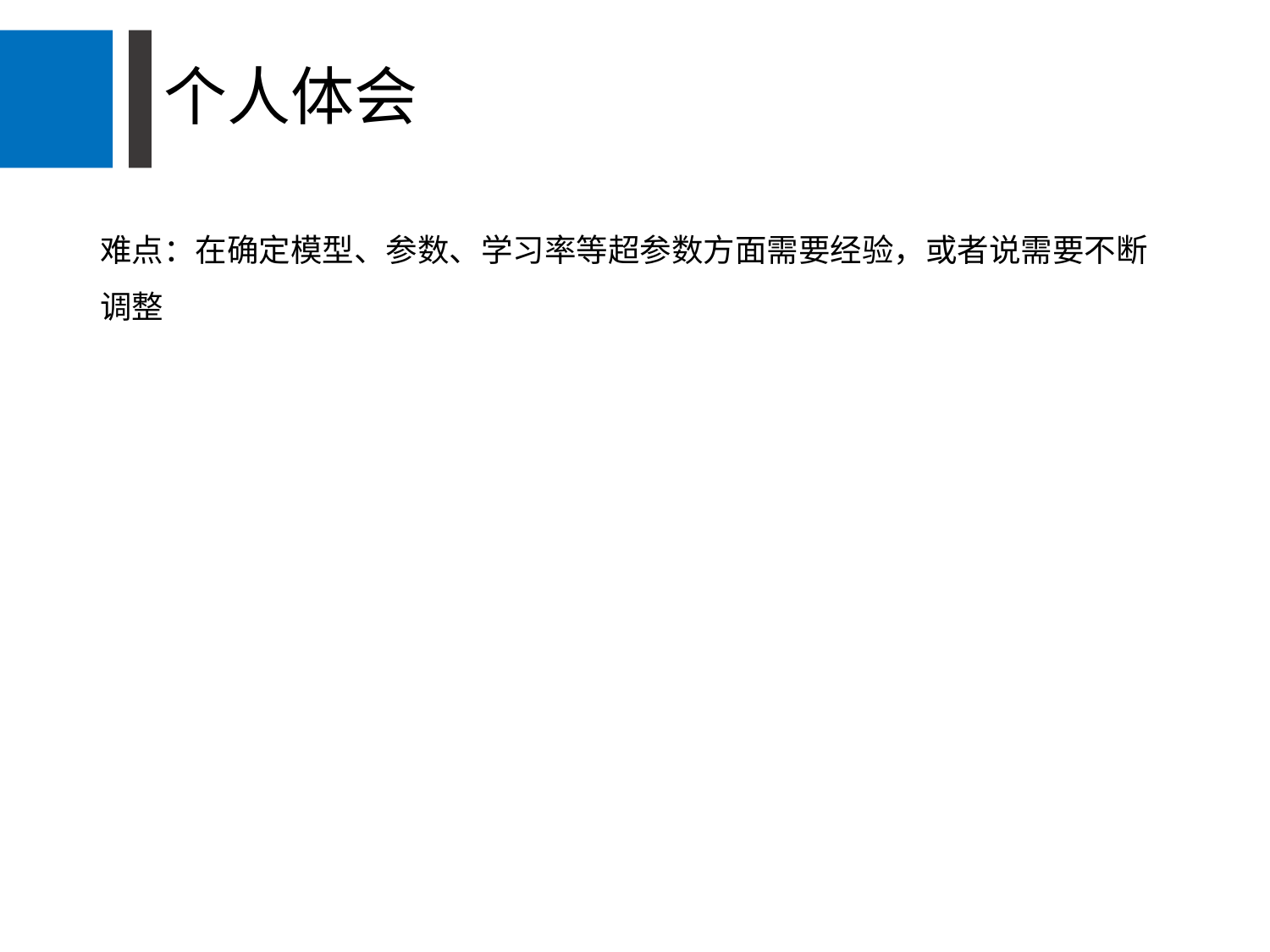

# 个人体会
难点：在确定模型、参数、学习率等超参数方面需要经验，或者说需要不断调整